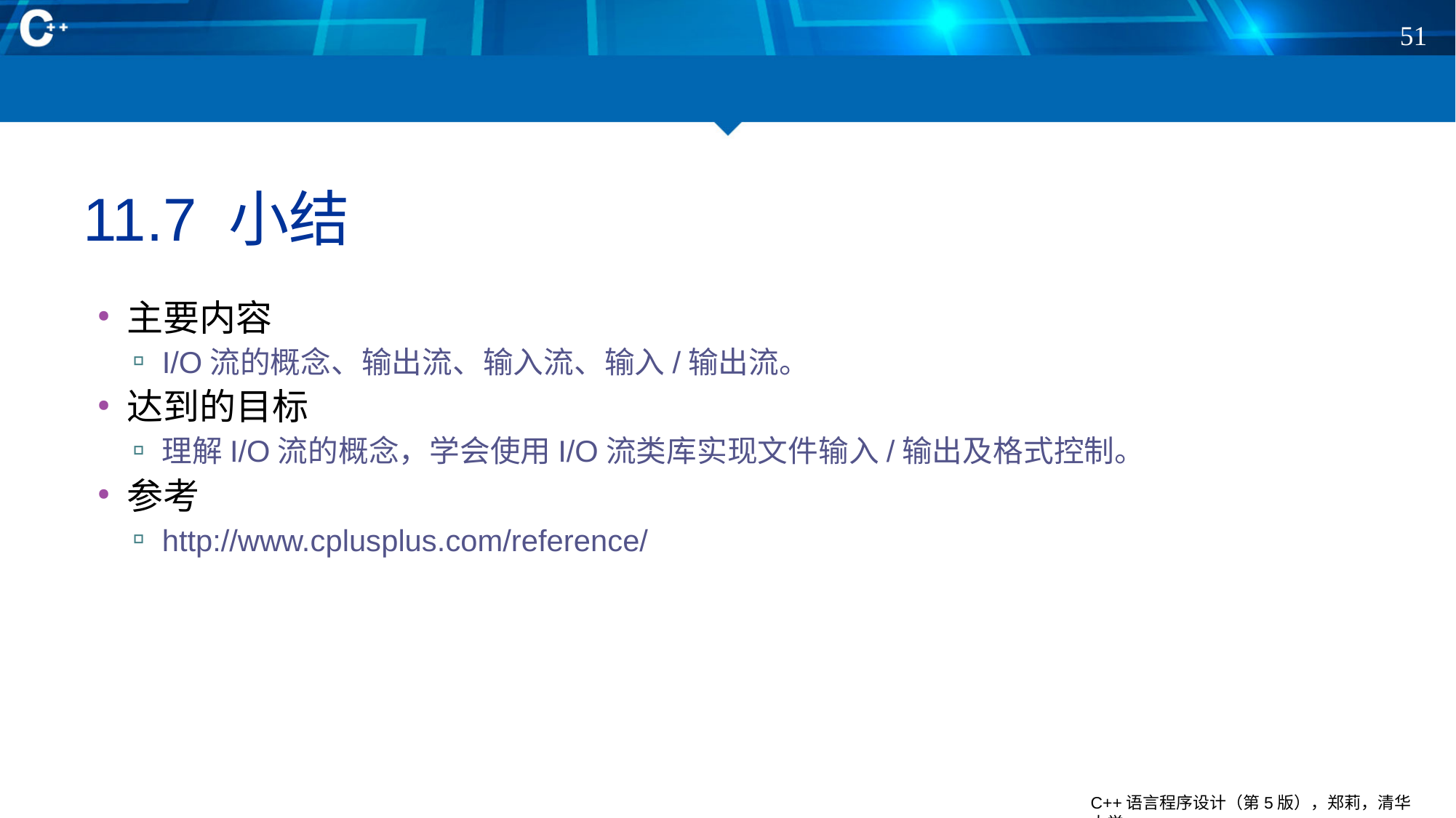

51
# 11.7 小结
主要内容
I/O流的概念、输出流、输入流、输入/输出流。
达到的目标
理解I/O流的概念，学会使用I/O流类库实现文件输入/输出及格式控制。
参考
http://www.cplusplus.com/reference/